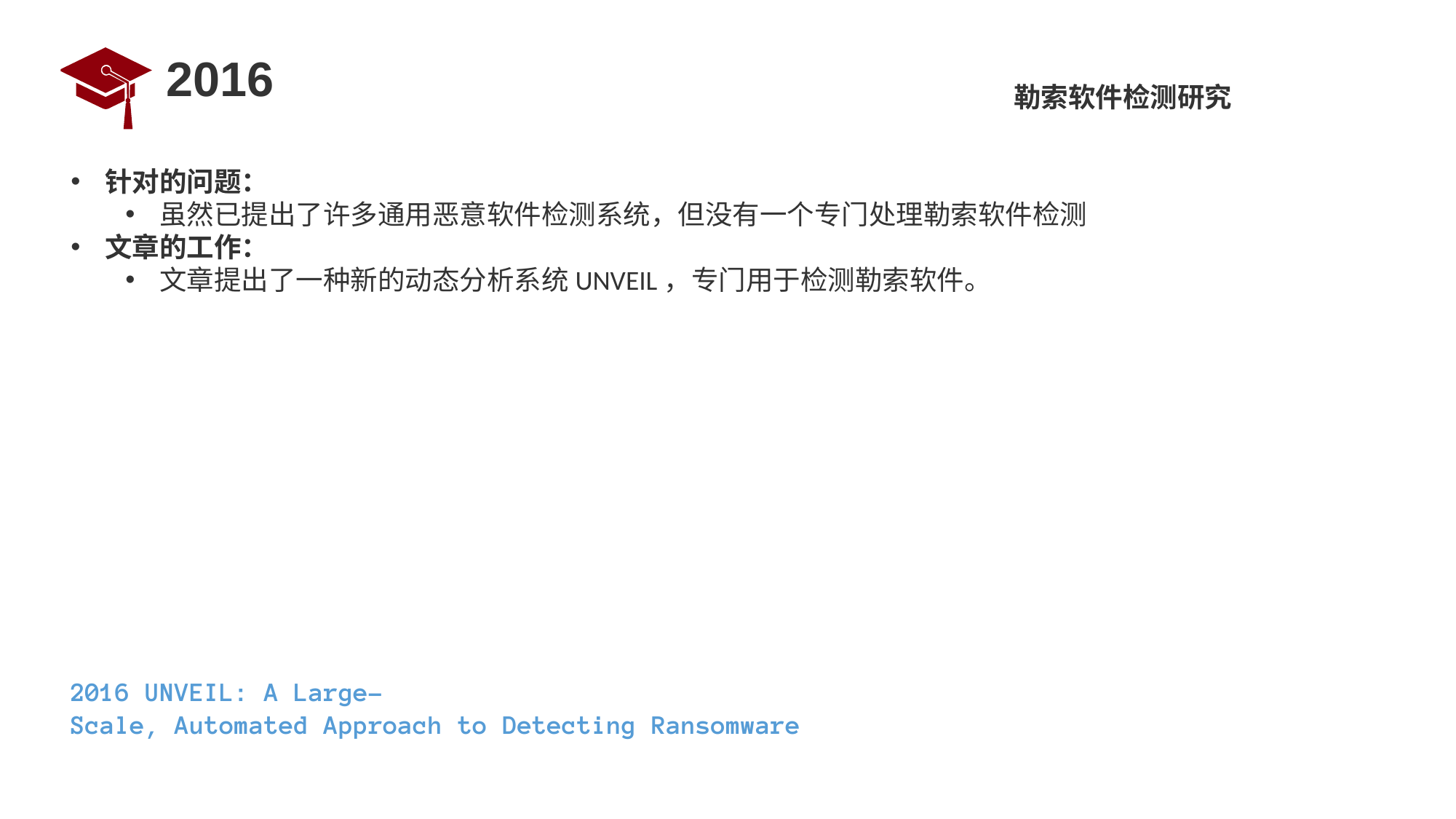

# 2016
勒索软件检测研究
针对的问题：
虽然已提出了许多通用恶意软件检测系统，但没有一个专门处理勒索软件检测
文章的工作：
文章提出了一种新的动态分析系统UNVEIL，专门用于检测勒索软件。
2016 UNVEIL: A Large-Scale, Automated Approach to Detecting Ransomware